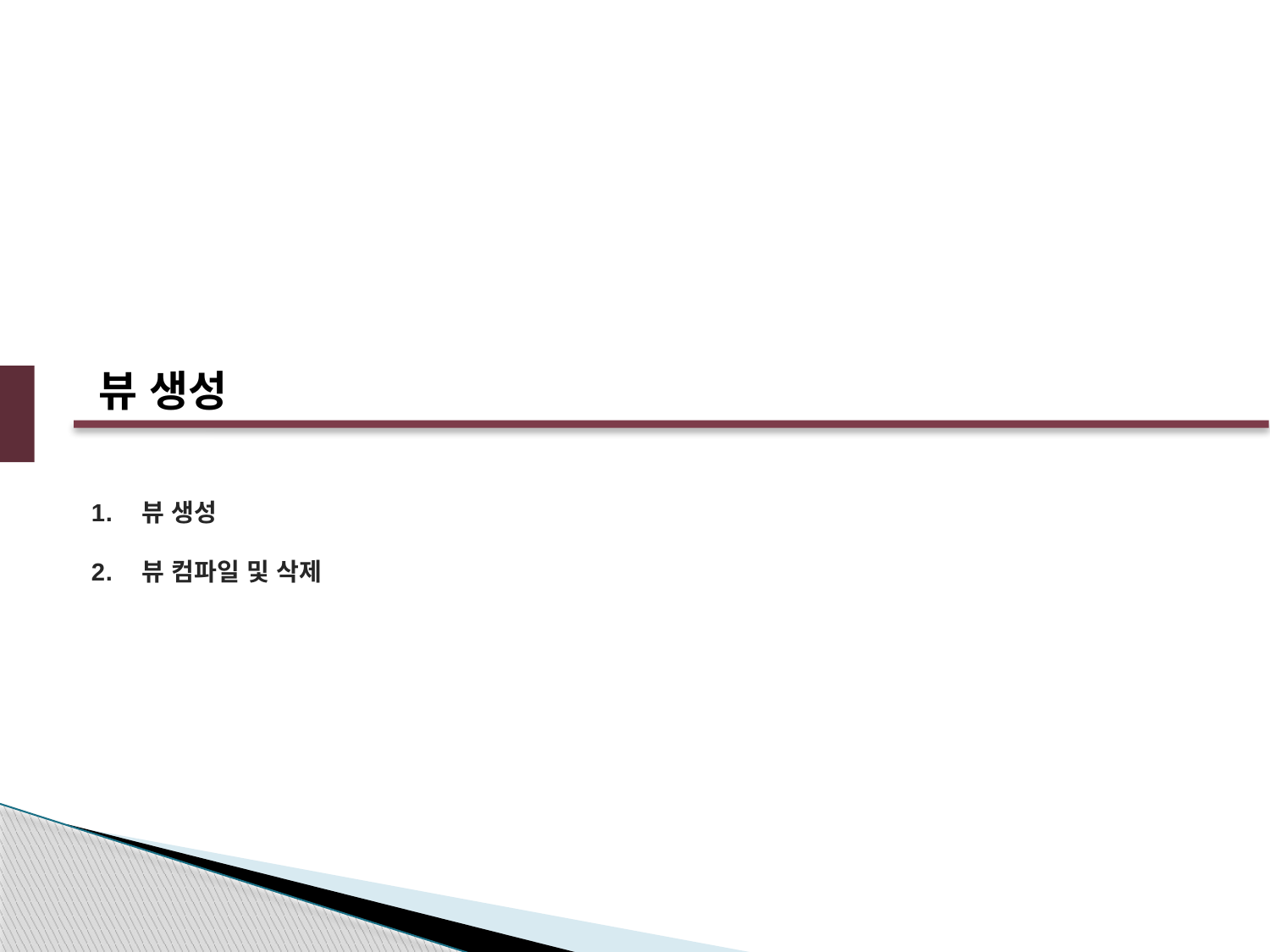

뷰 생성

뷰 생성
뷰 컴파일 및 삭제